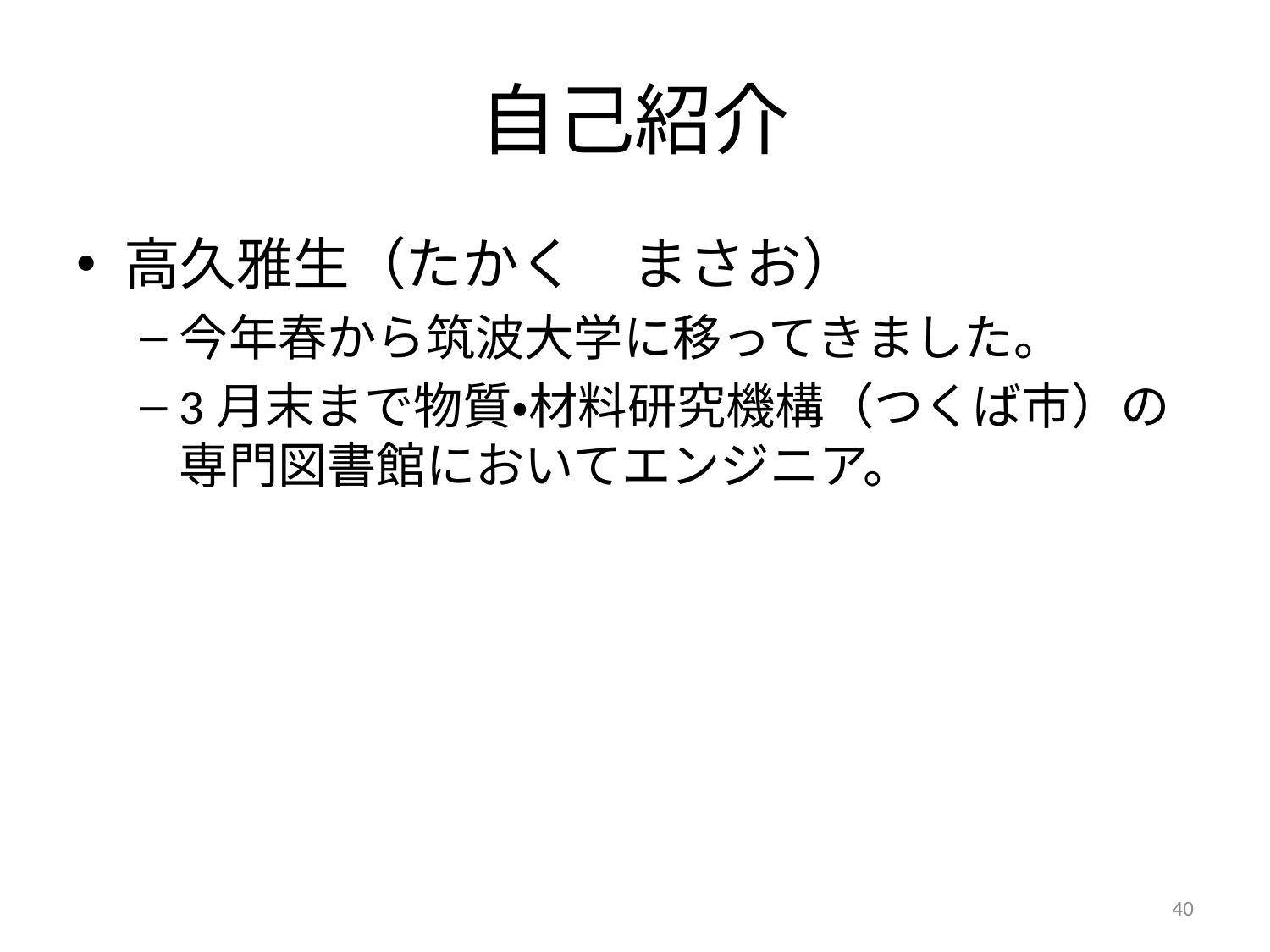

# 自己紹介
高久雅生（たかく　まさお）
今年春から筑波大学に移ってきました。
3月末まで物質・材料研究機構（つくば市）の専門図書館においてエンジニア。

40